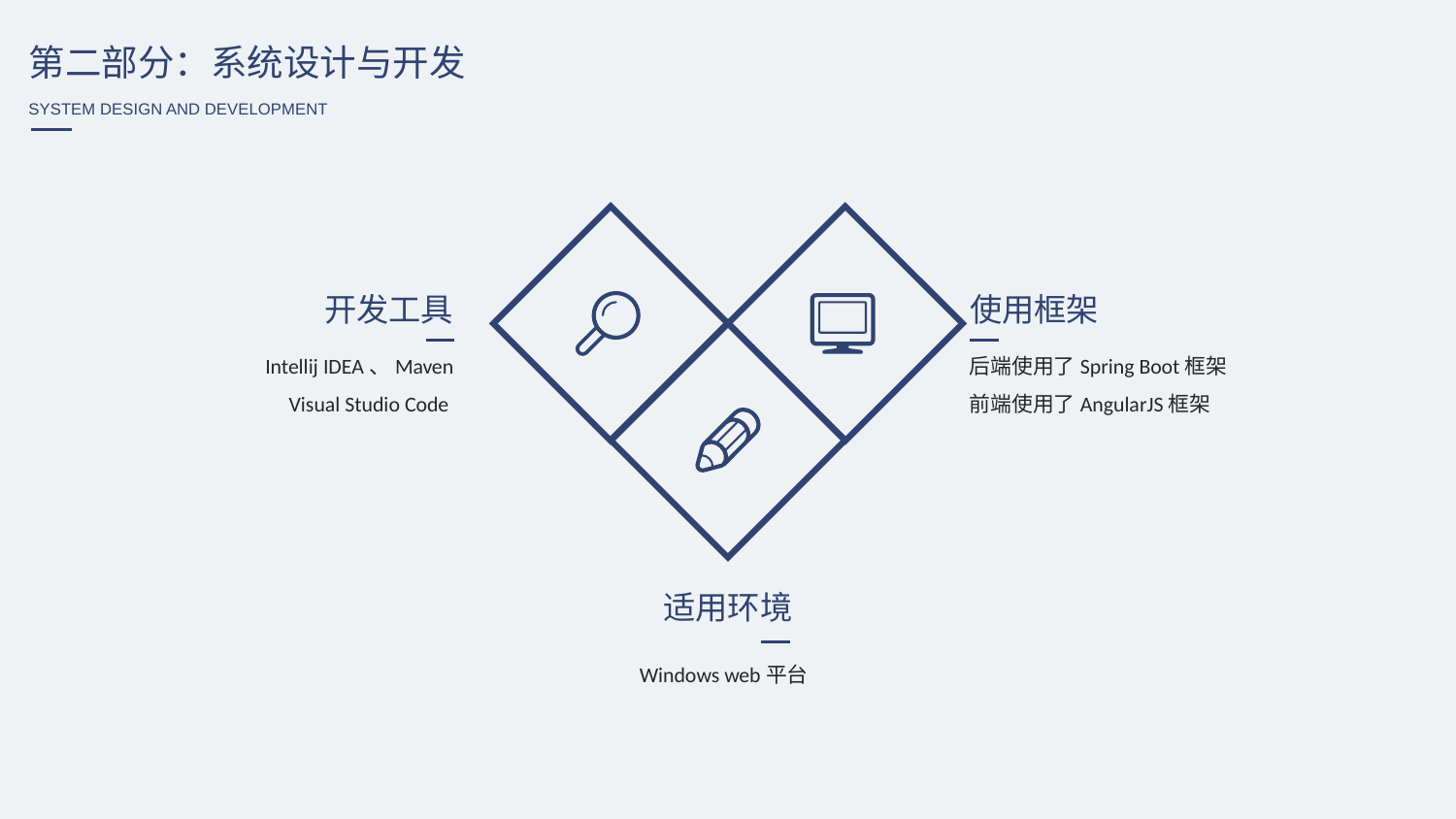

第二部分：系统设计与开发
SYSTEM DESIGN AND DEVELOPMENT

开发工具
使用框架

 Intellij IDEA、Maven
Visual Studio Code
后端使用了Spring Boot框架
前端使用了AngularJS框架

适用环境
Windows web平台